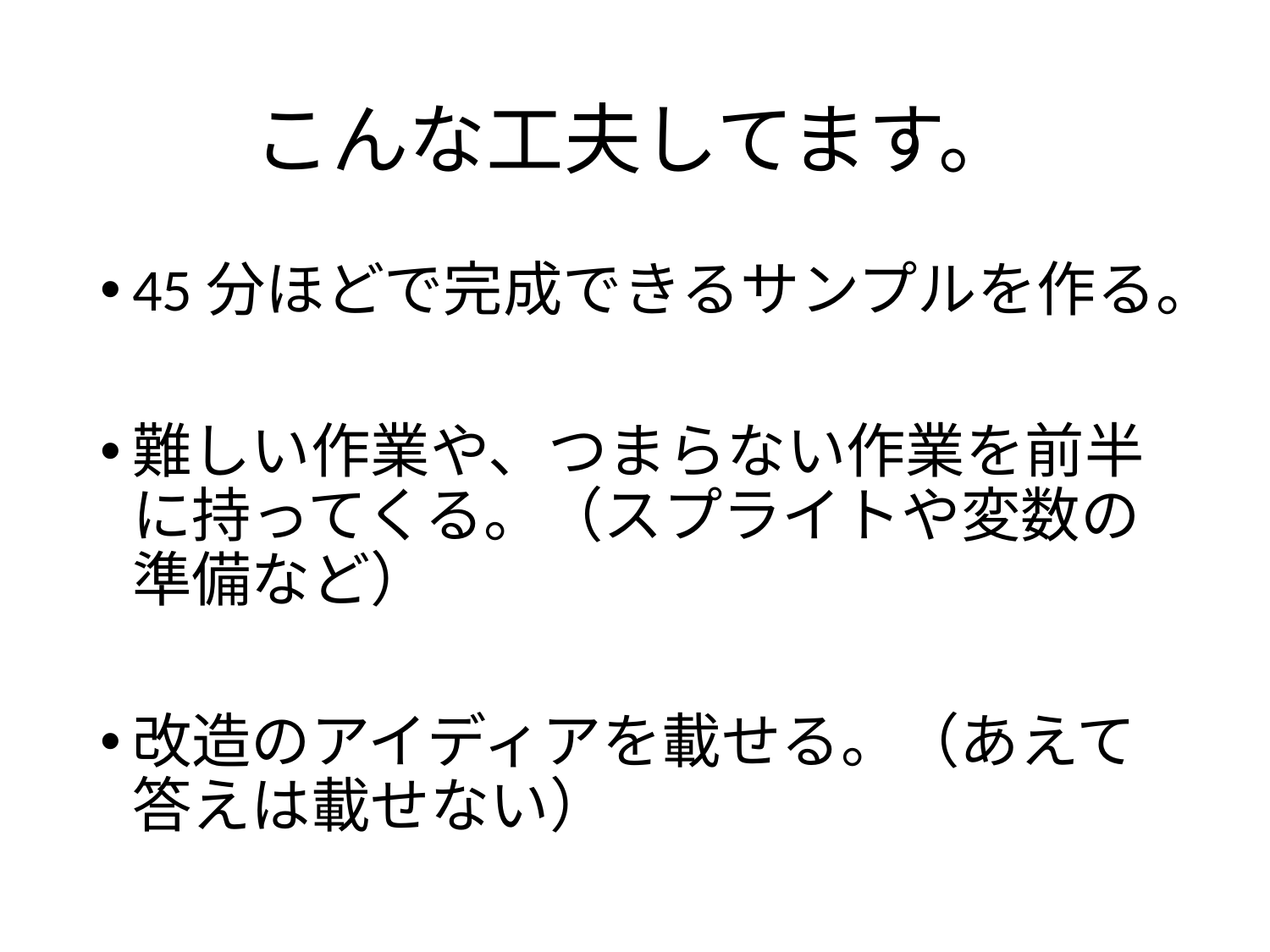

# こんな工夫してます。
45分ほどで完成できるサンプルを作る。

難しい作業や、つまらない作業を前半に持ってくる。（スプライトや変数の準備など）

改造のアイディアを載せる。（あえて答えは載せない）